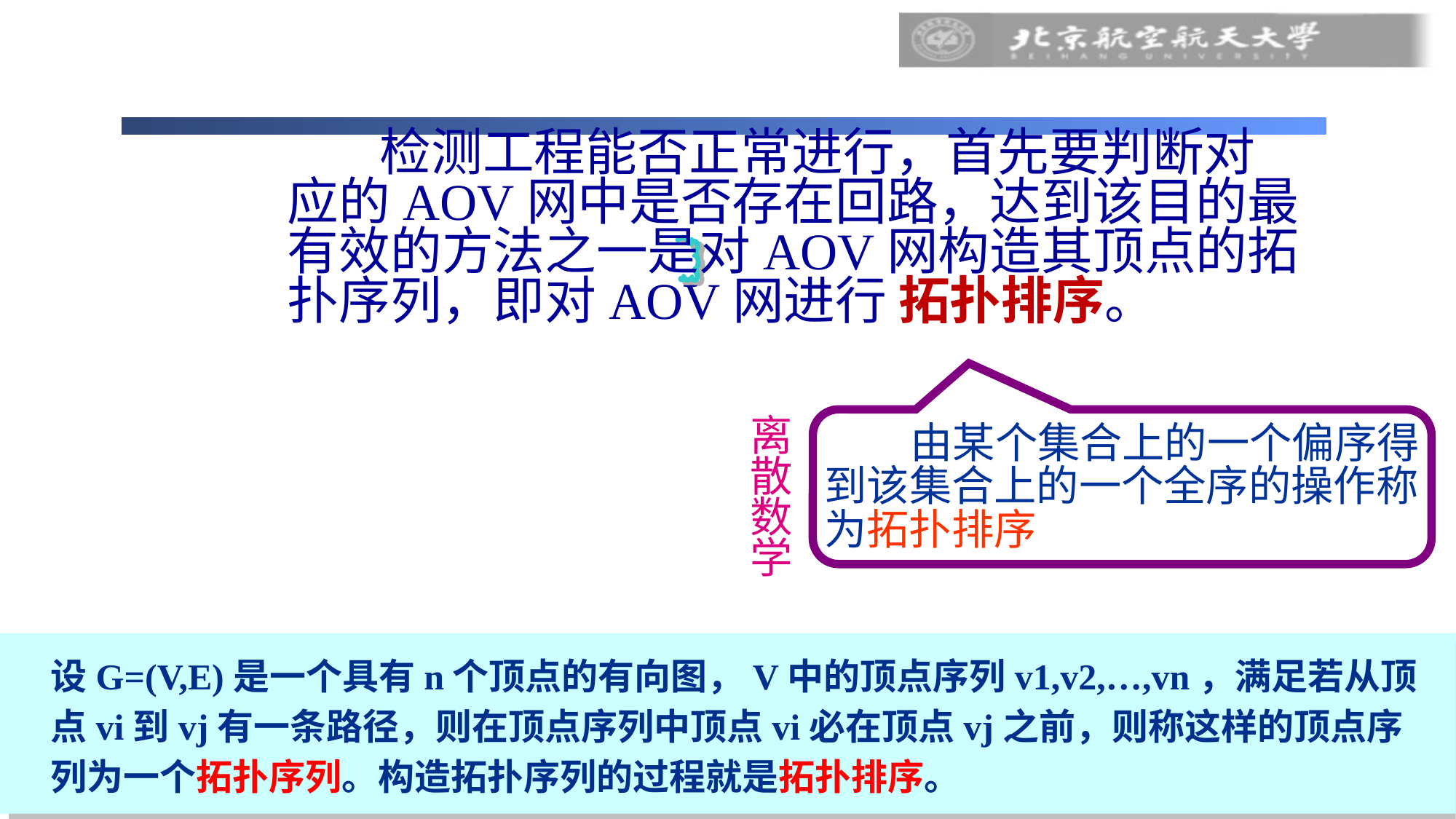

检测工程能否正常进行，首先要判断对应的AOV网中是否存在回路，达到该目的最有效的方法之一是对AOV网构造其顶点的拓扑序列，即对AOV网进行 拓扑排序。

离
散
数
学
        由某个集合上的一个偏序得到该集合上的一个全序的操作称为拓扑排序

设G=(V,E)是一个具有n个顶点的有向图，V中的顶点序列v1,v2,…,vn，满足若从顶点vi到vj有一条路径，则在顶点序列中顶点vi必在顶点vj之前，则称这样的顶点序列为一个拓扑序列。构造拓扑序列的过程就是拓扑排序。